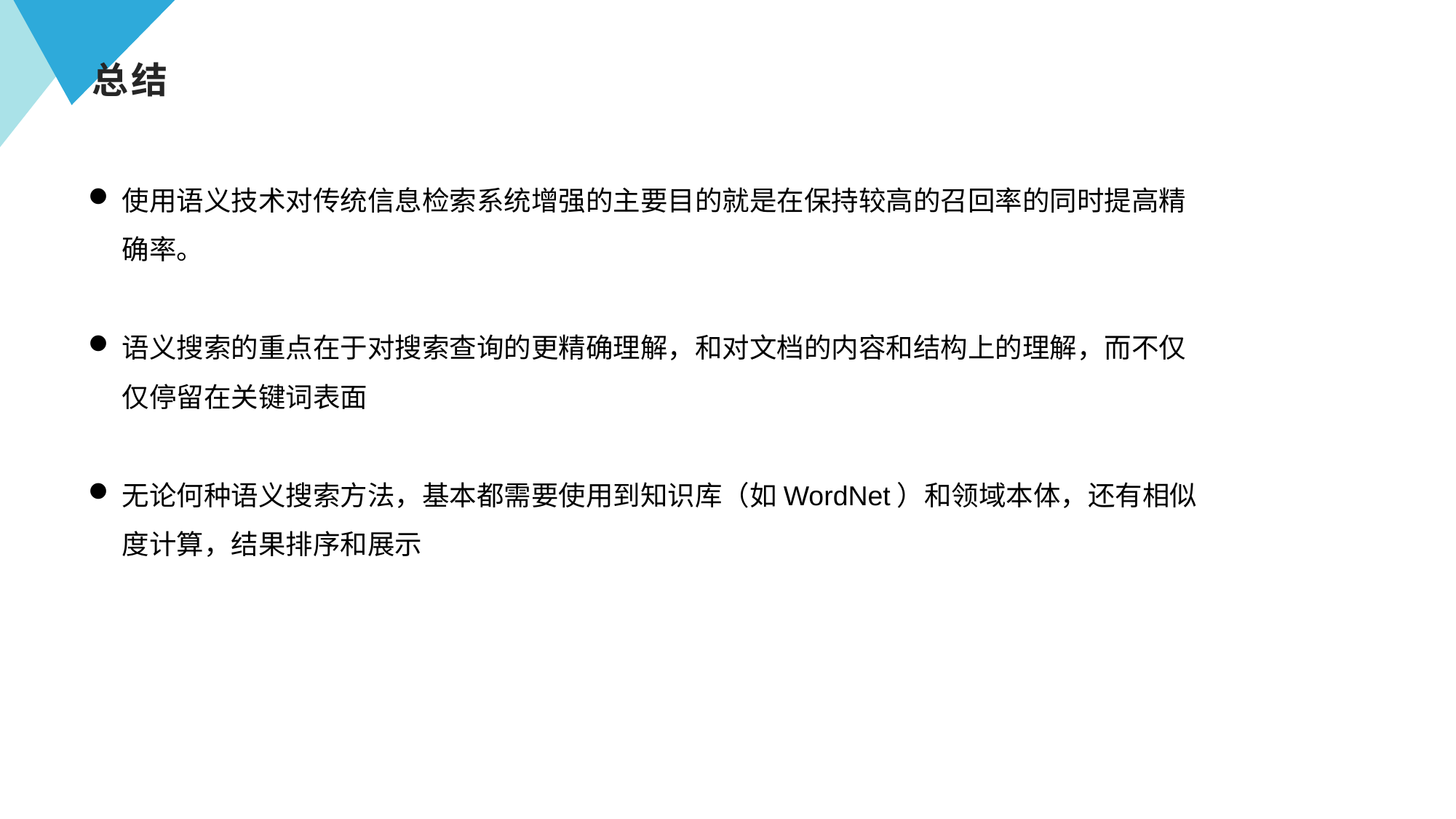

# 总结
使用语义技术对传统信息检索系统增强的主要目的就是在保持较高的召回率的同时提高精确率。

语义搜索的重点在于对搜索查询的更精确理解，和对文档的内容和结构上的理解，而不仅仅停留在关键词表面

无论何种语义搜索方法，基本都需要使用到知识库（如WordNet）和领域本体，还有相似度计算，结果排序和展示